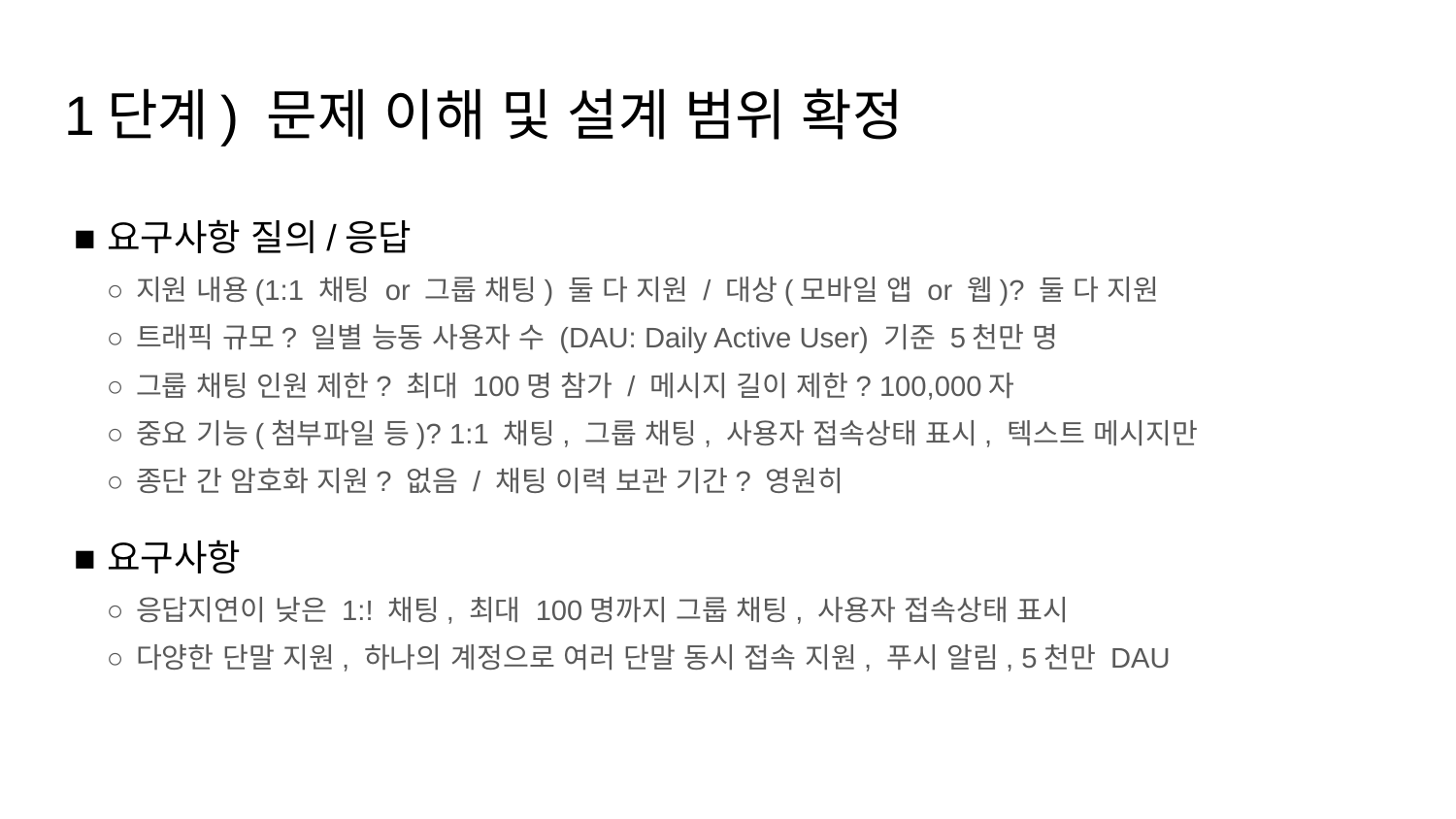

# 1단계) 문제 이해 및 설계 범위 확정
요구사항 질의/응답
지원 내용(1:1 채팅 or 그룹 채팅) 둘 다 지원 / 대상(모바일 앱 or 웹)? 둘 다 지원
트래픽 규모? 일별 능동 사용자 수 (DAU: Daily Active User) 기준 5천만 명
그룹 채팅 인원 제한? 최대 100명 참가 / 메시지 길이 제한? 100,000자
중요 기능(첨부파일 등)? 1:1 채팅, 그룹 채팅, 사용자 접속상태 표시, 텍스트 메시지만
종단 간 암호화 지원? 없음 / 채팅 이력 보관 기간? 영원히
요구사항
응답지연이 낮은 1:! 채팅, 최대 100명까지 그룹 채팅, 사용자 접속상태 표시
다양한 단말 지원, 하나의 계정으로 여러 단말 동시 접속 지원, 푸시 알림, 5천만 DAU